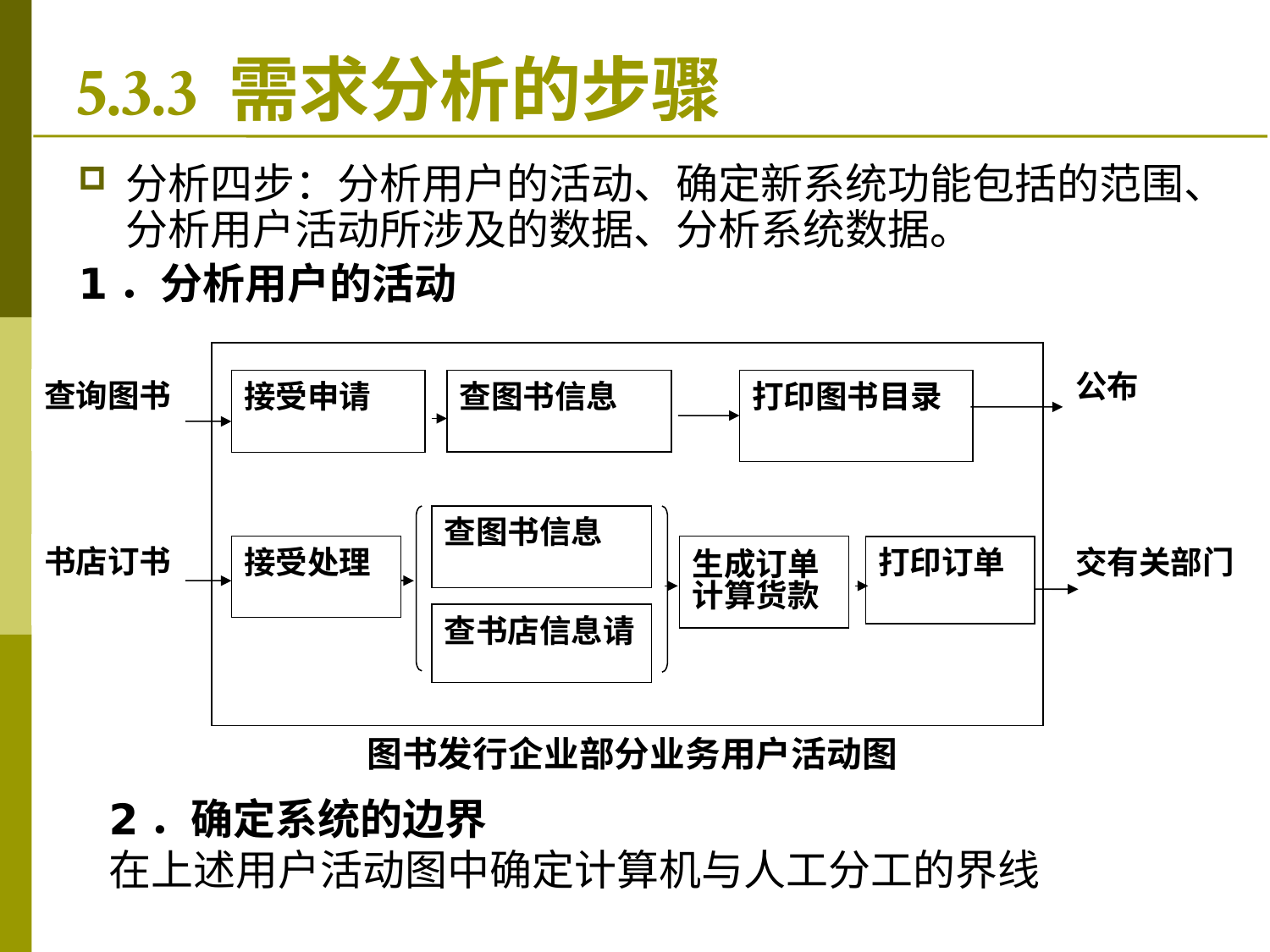

# 5.3.3 需求分析的步骤
分析四步：分析用户的活动、确定新系统功能包括的范围、分析用户活动所涉及的数据、分析系统数据。
1．分析用户的活动

公布
查询图书
接受申请
查图书信息
打印图书目录

查图书信息

书店订书
接受处理
生成订单
计算货款
交有关部门
打印订单

查书店信息请
图书发行企业部分业务用户活动图
2．确定系统的边界
在上述用户活动图中确定计算机与人工分工的界线